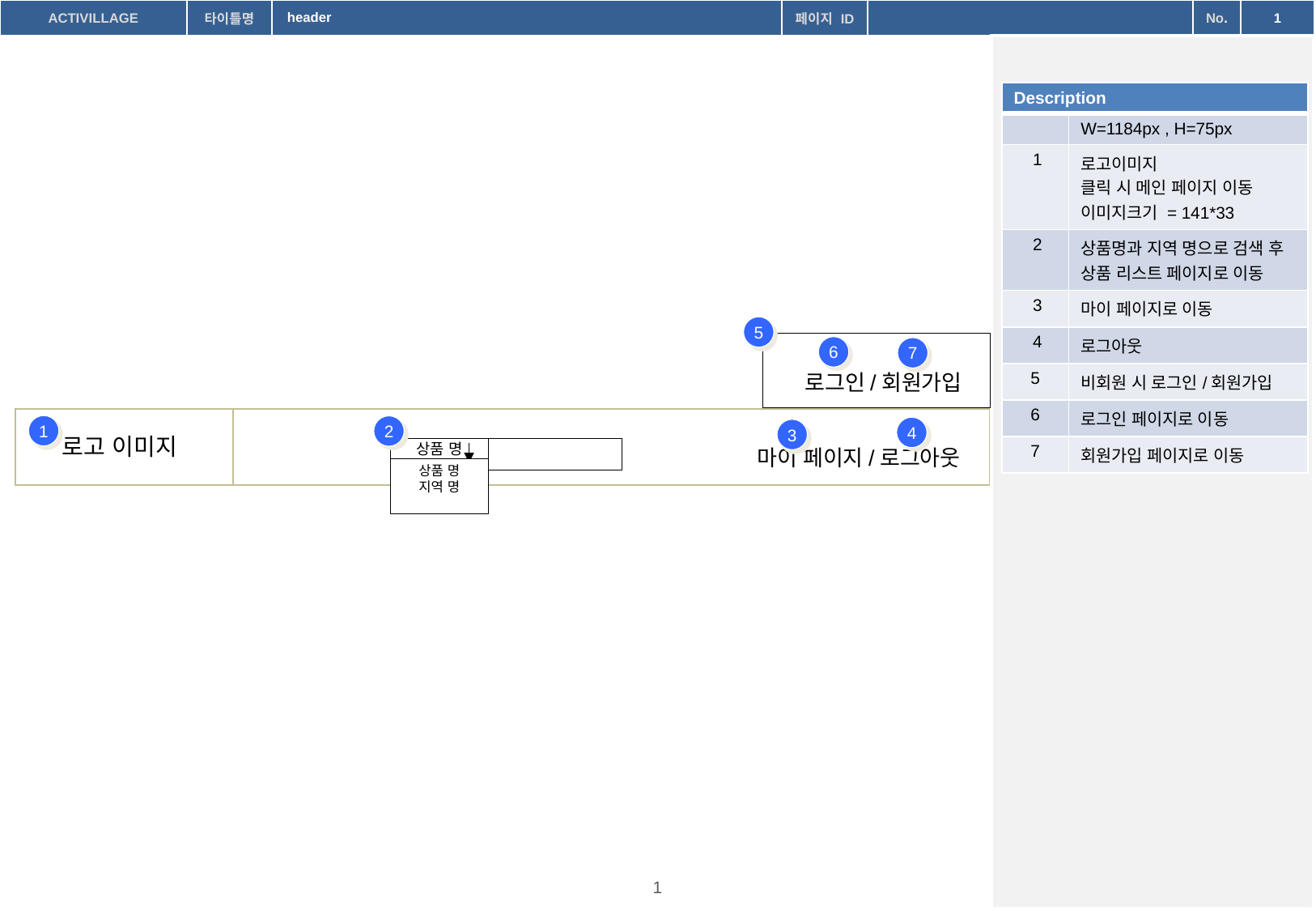

header

| Description |  |
| --- | --- |
|  | W=1184px , H=75px |
| 1 | 로고이미지 클릭 시 메인 페이지 이동 이미지크기 = 141\*33 |
| 2 | 상품명과 지역 명으로 검색 후 상품 리스트 페이지로 이동 |
| 3 | 마이 페이지로 이동 |
| 4 | 로그아웃 |
| 5 | 비회원 시 로그인/회원가입 |
| 6 | 로그인 페이지로 이동 |
| 7 | 회원가입 페이지로 이동 |
5

6
7
로그인/회원가입

1
2
4
3
로고 이미지
마이 페이지/로그아웃
상품 명

상품 명
지역 명